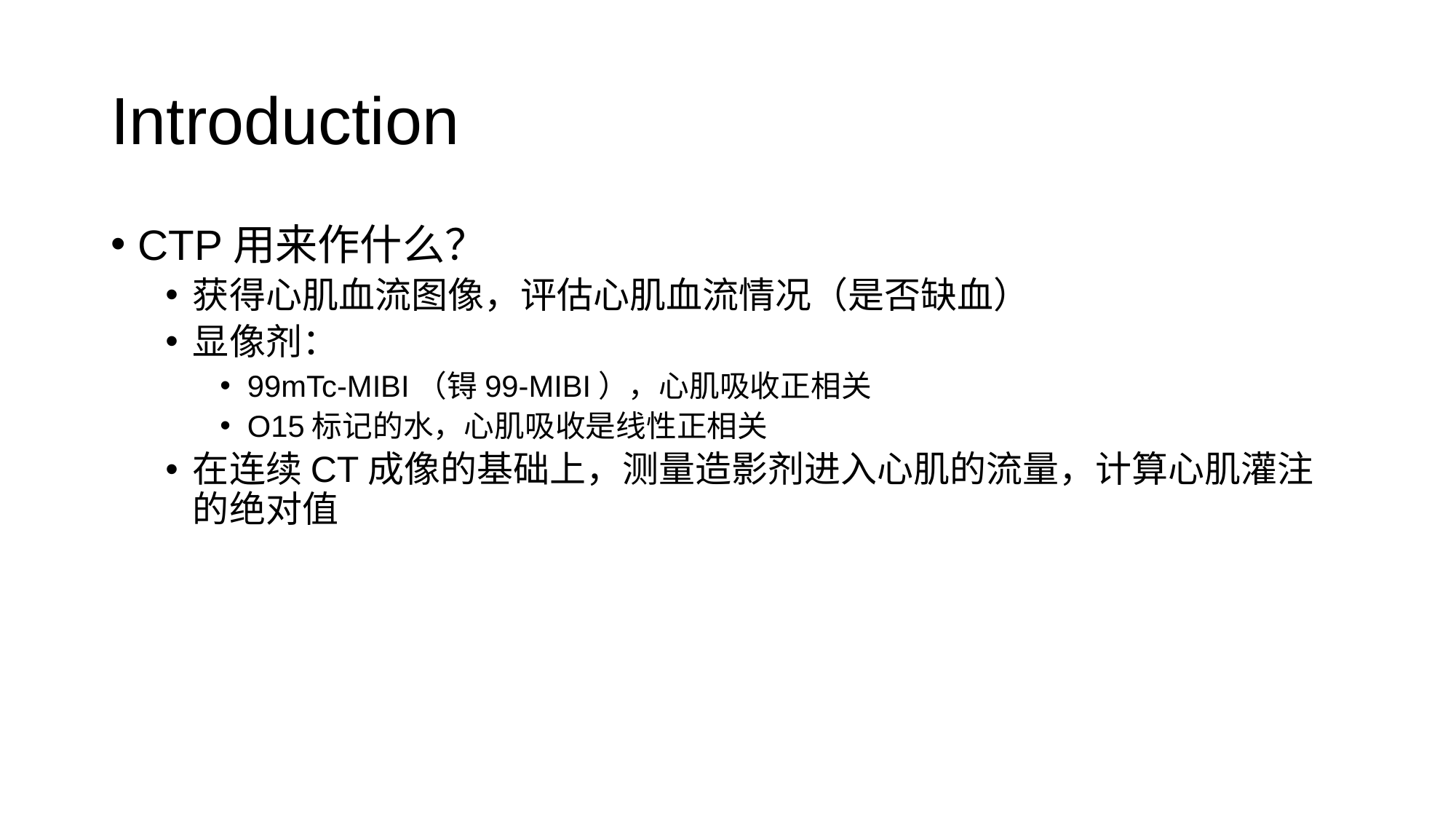

# Introduction
CTP用来作什么？
获得心肌血流图像，评估心肌血流情况（是否缺血）
显像剂：
99mTc-MIBI（锝99-MIBI），心肌吸收正相关
O15标记的水，心肌吸收是线性正相关
在连续CT成像的基础上，测量造影剂进入心肌的流量，计算心肌灌注的绝对值